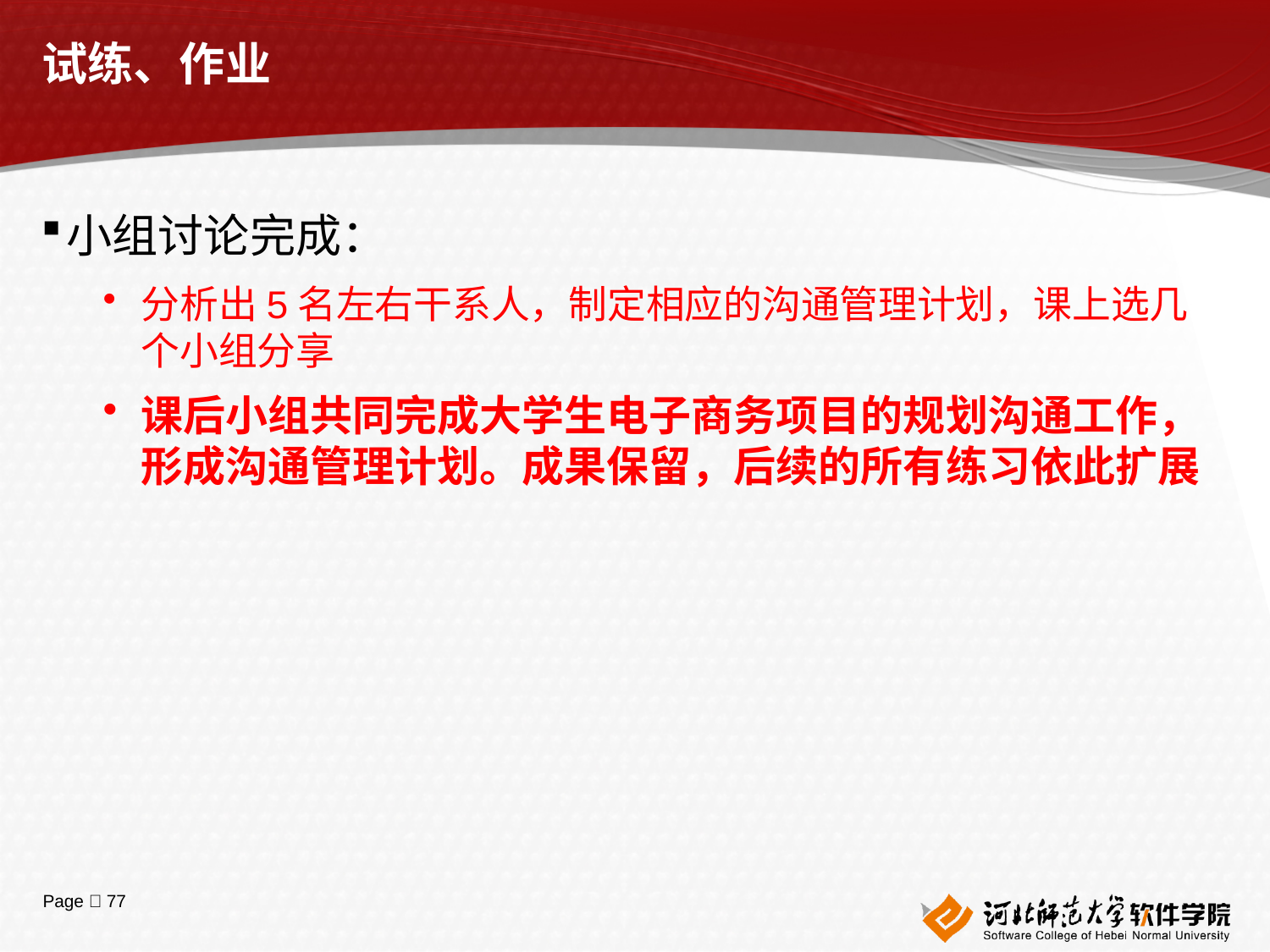

# 试练、作业
小组讨论完成：
分析出5名左右干系人，制定相应的沟通管理计划，课上选几个小组分享
课后小组共同完成大学生电子商务项目的规划沟通工作，形成沟通管理计划。成果保留，后续的所有练习依此扩展